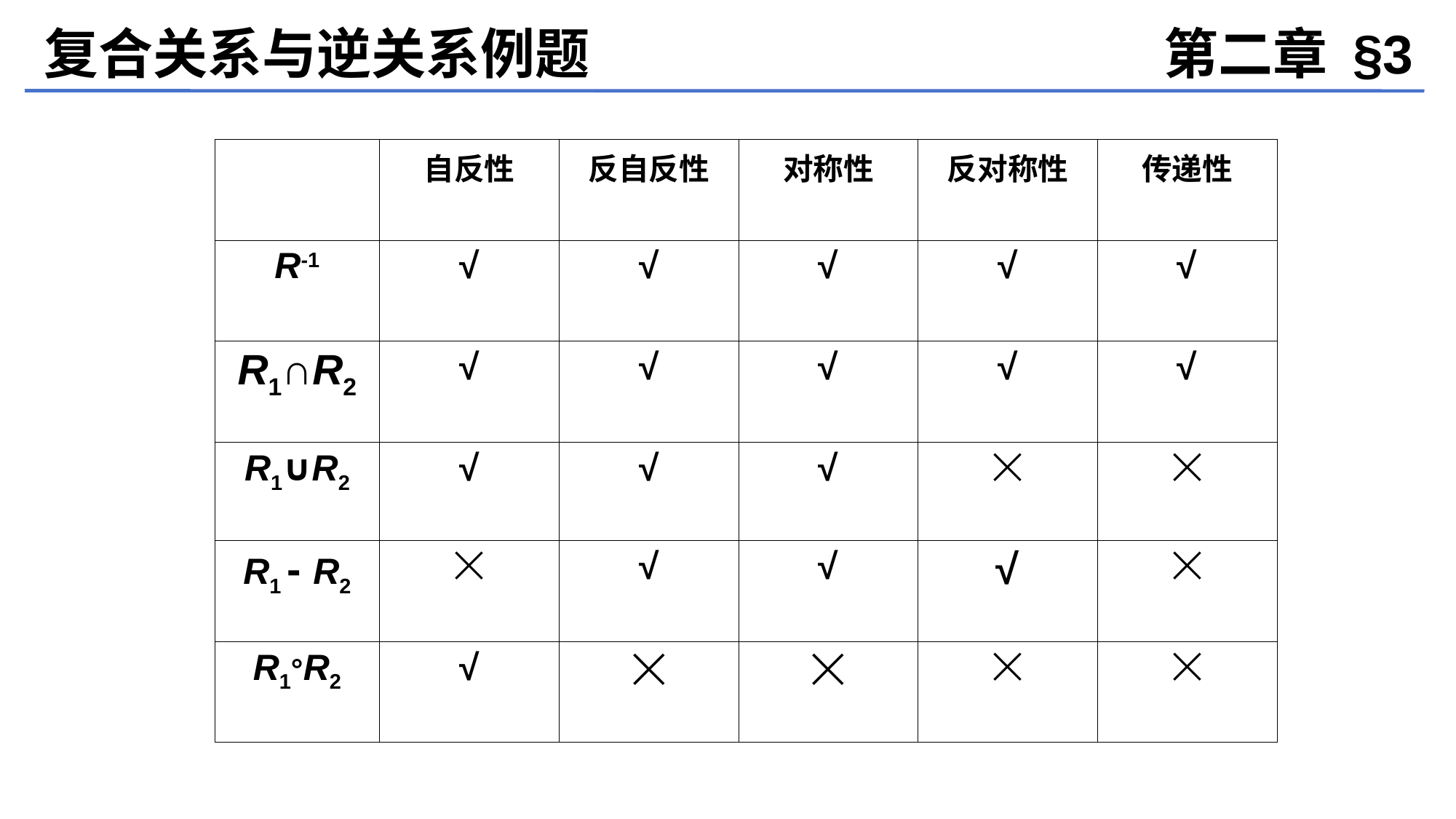

复合关系与逆关系例题
第二章 §3

|  | 自反性 | 反自反性 | 对称性 | 反对称性 | 传递性 |
| --- | --- | --- | --- | --- | --- |
| R-1 | √ | √ | √ | √ | √ |
| R1∩R2 | √ | √ | √ | √ | √ |
| R1∪R2 | √ | √ | √ | × | × |
| R1 - R2 | × | √ | √ | √ | × |
| R1°R2 | √ | × | × | × | × |